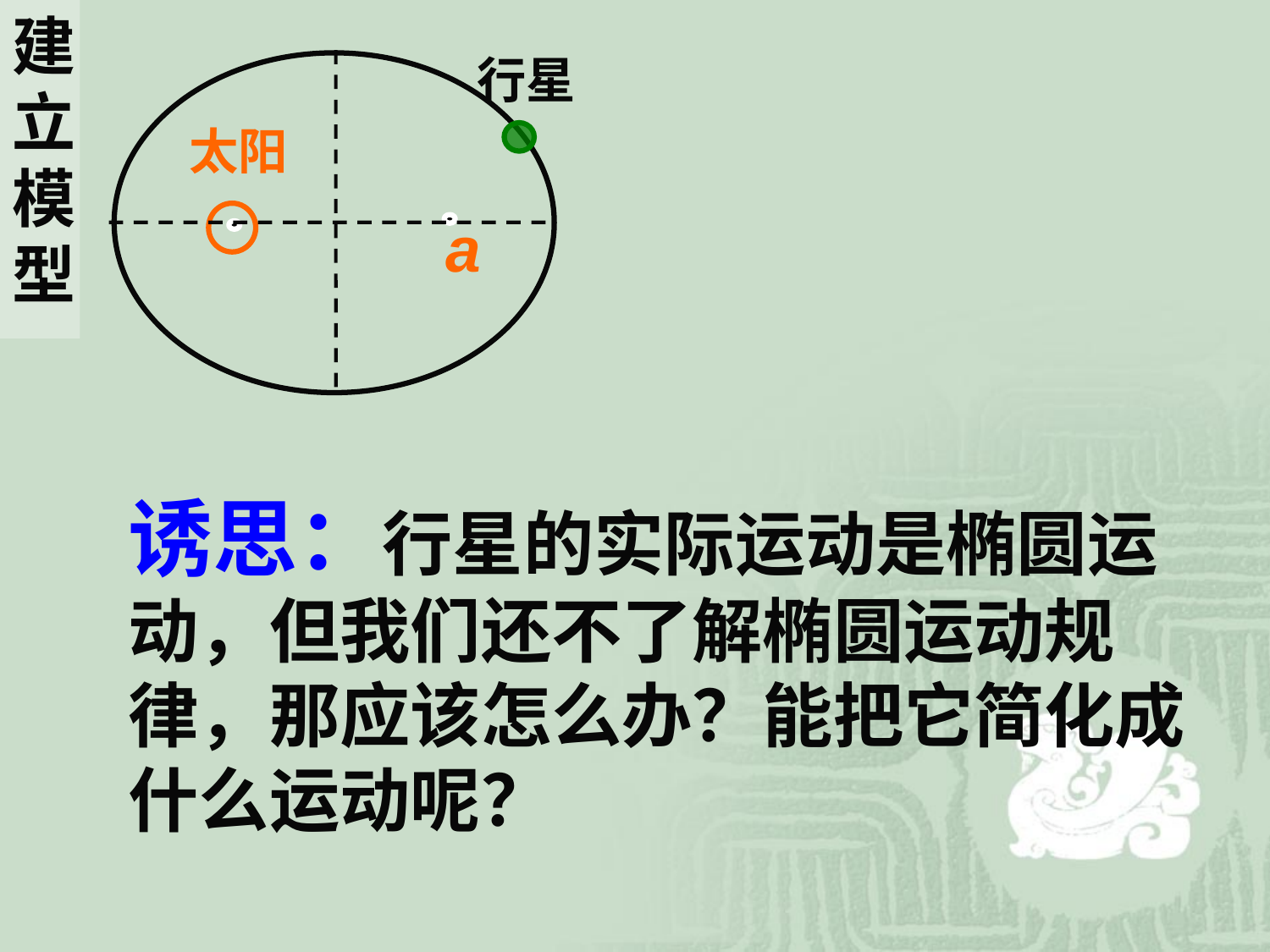

建立模型
行星

太阳

a

诱思：行星的实际运动是椭圆运动，但我们还不了解椭圆运动规律，那应该怎么办？能把它简化成什么运动呢？